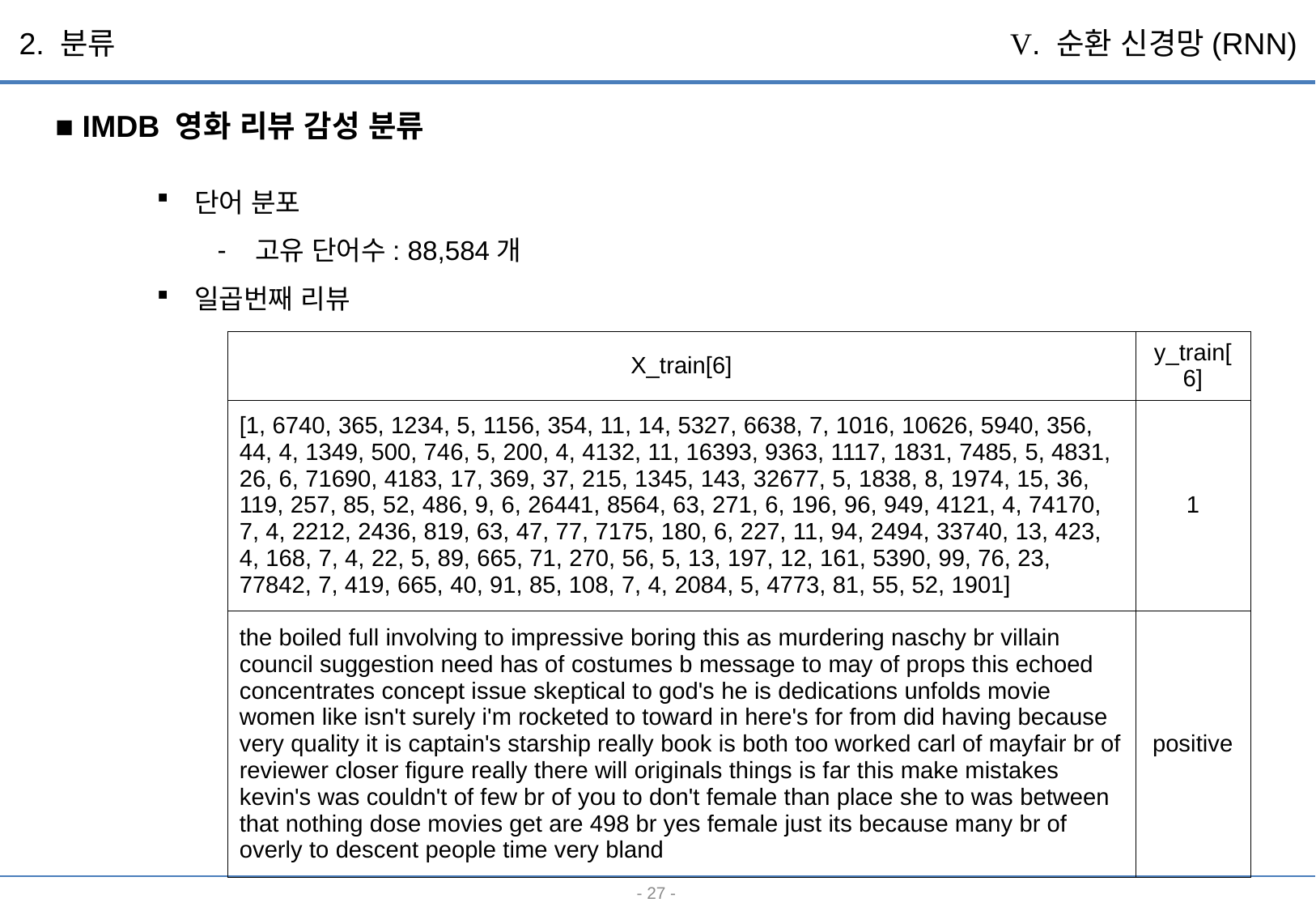

2. 분류
V. 순환 신경망(RNN)

■ IMDB 영화 리뷰 감성 분류
단어 분포
고유 단어수: 88,584개
일곱번째 리뷰
| X\_train[6] | y\_train[6] |
| --- | --- |
| [1, 6740, 365, 1234, 5, 1156, 354, 11, 14, 5327, 6638, 7, 1016, 10626, 5940, 356, 44, 4, 1349, 500, 746, 5, 200, 4, 4132, 11, 16393, 9363, 1117, 1831, 7485, 5, 4831, 26, 6, 71690, 4183, 17, 369, 37, 215, 1345, 143, 32677, 5, 1838, 8, 1974, 15, 36, 119, 257, 85, 52, 486, 9, 6, 26441, 8564, 63, 271, 6, 196, 96, 949, 4121, 4, 74170, 7, 4, 2212, 2436, 819, 63, 47, 77, 7175, 180, 6, 227, 11, 94, 2494, 33740, 13, 423, 4, 168, 7, 4, 22, 5, 89, 665, 71, 270, 56, 5, 13, 197, 12, 161, 5390, 99, 76, 23, 77842, 7, 419, 665, 40, 91, 85, 108, 7, 4, 2084, 5, 4773, 81, 55, 52, 1901] | 1 |
| the boiled full involving to impressive boring this as murdering naschy br villain council suggestion need has of costumes b message to may of props this echoed concentrates concept issue skeptical to god's he is dedications unfolds movie women like isn't surely i'm rocketed to toward in here's for from did having because very quality it is captain's starship really book is both too worked carl of mayfair br of reviewer closer figure really there will originals things is far this make mistakes kevin's was couldn't of few br of you to don't female than place she to was between that nothing dose movies get are 498 br yes female just its because many br of overly to descent people time very bland | positive |
- 27 -